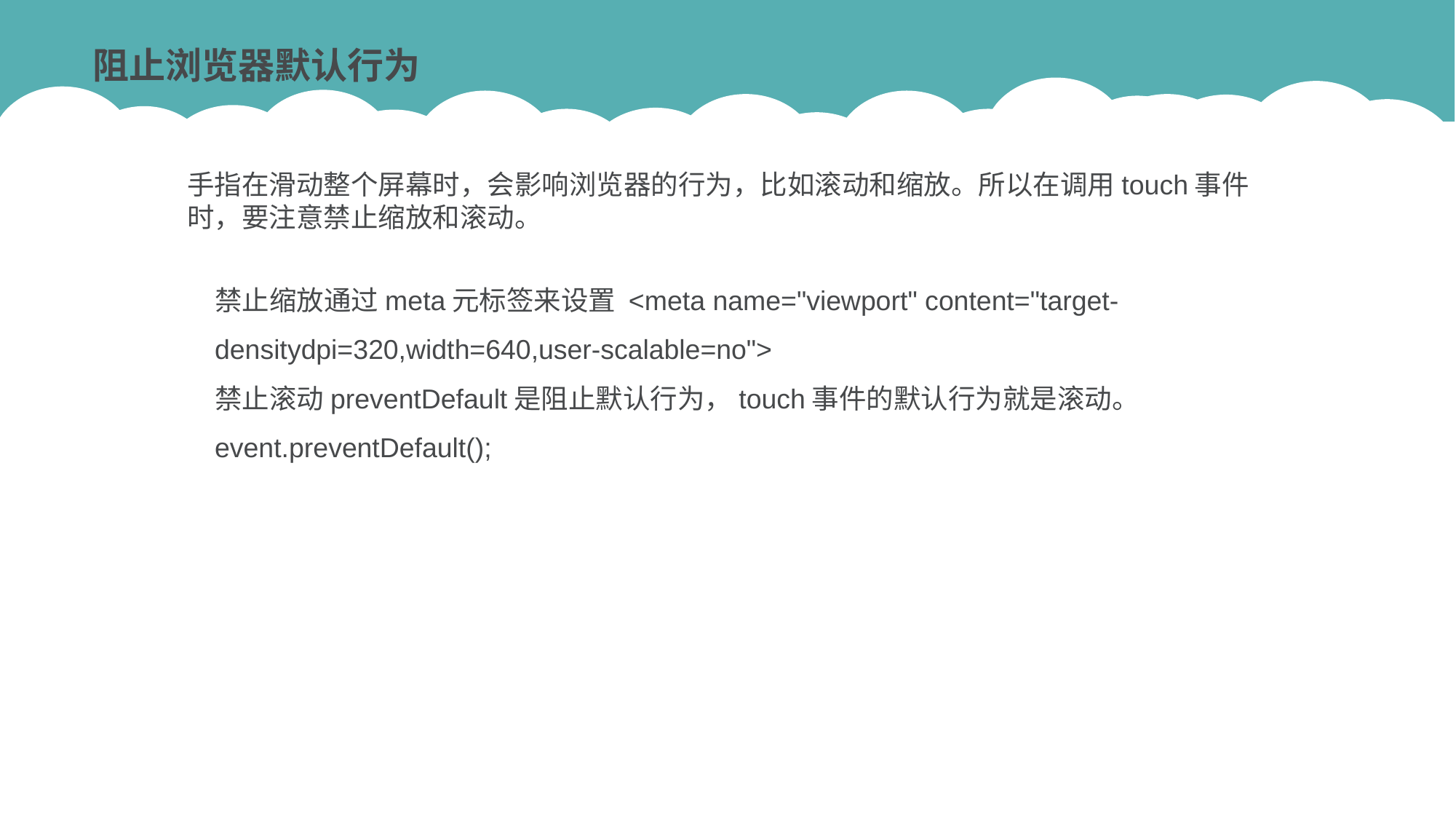

阻止浏览器默认行为
手指在滑动整个屏幕时，会影响浏览器的行为，比如滚动和缩放。所以在调用touch事件时，要注意禁止缩放和滚动。
禁止缩放通过meta元标签来设置 <meta name="viewport" content="target-densitydpi=320,width=640,user-scalable=no">
禁止滚动preventDefault是阻止默认行为，touch事件的默认行为就是滚动。 event.preventDefault();